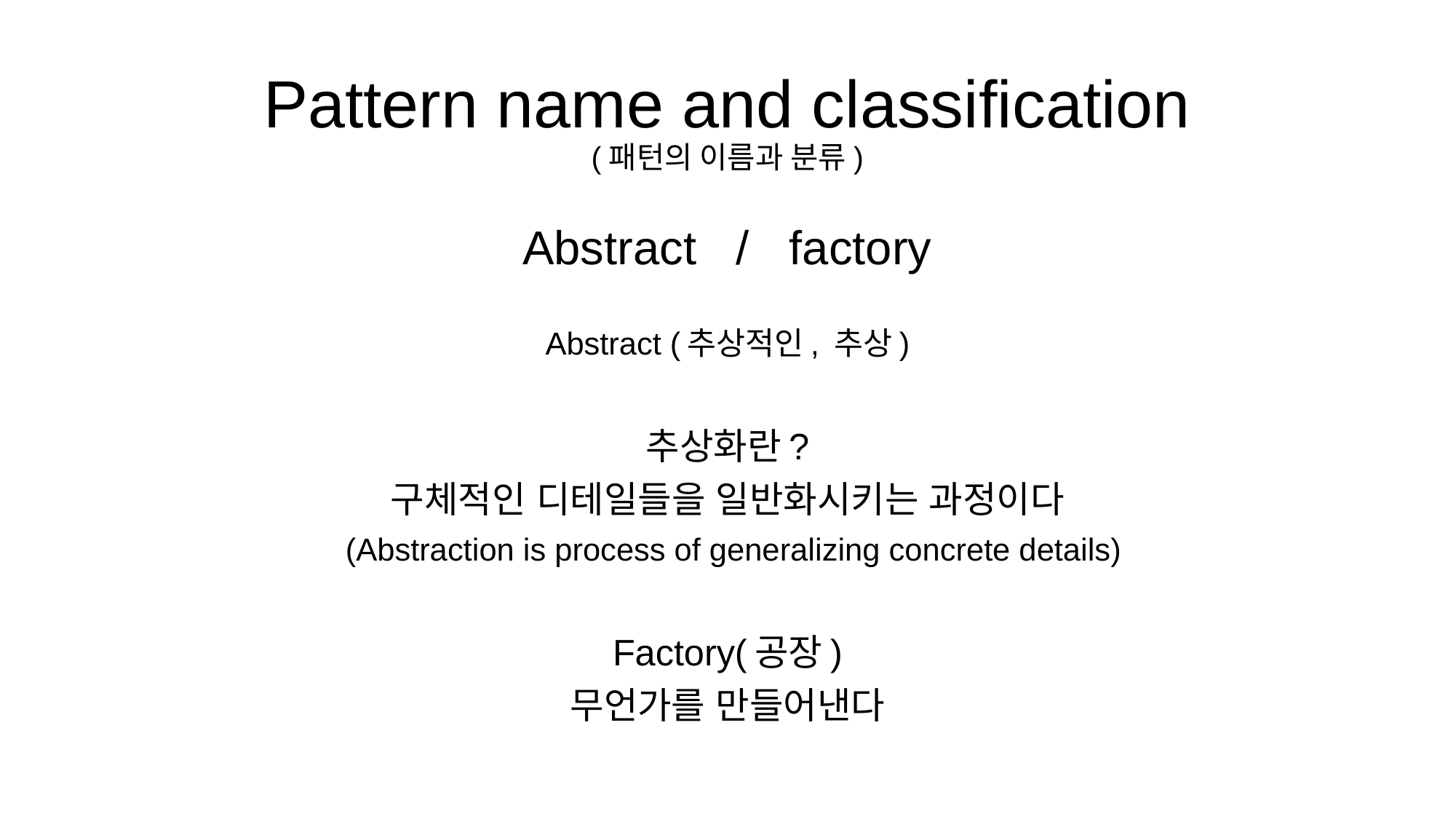

# Pattern name and classification (패턴의 이름과 분류)
Abstract   /   factory

Abstract (추상적인, 추상)

추상화란?
구체적인 디테일들을 일반화시키는 과정이다
(Abstraction is process of generalizing concrete details)

Factory(공장)
무언가를 만들어낸다